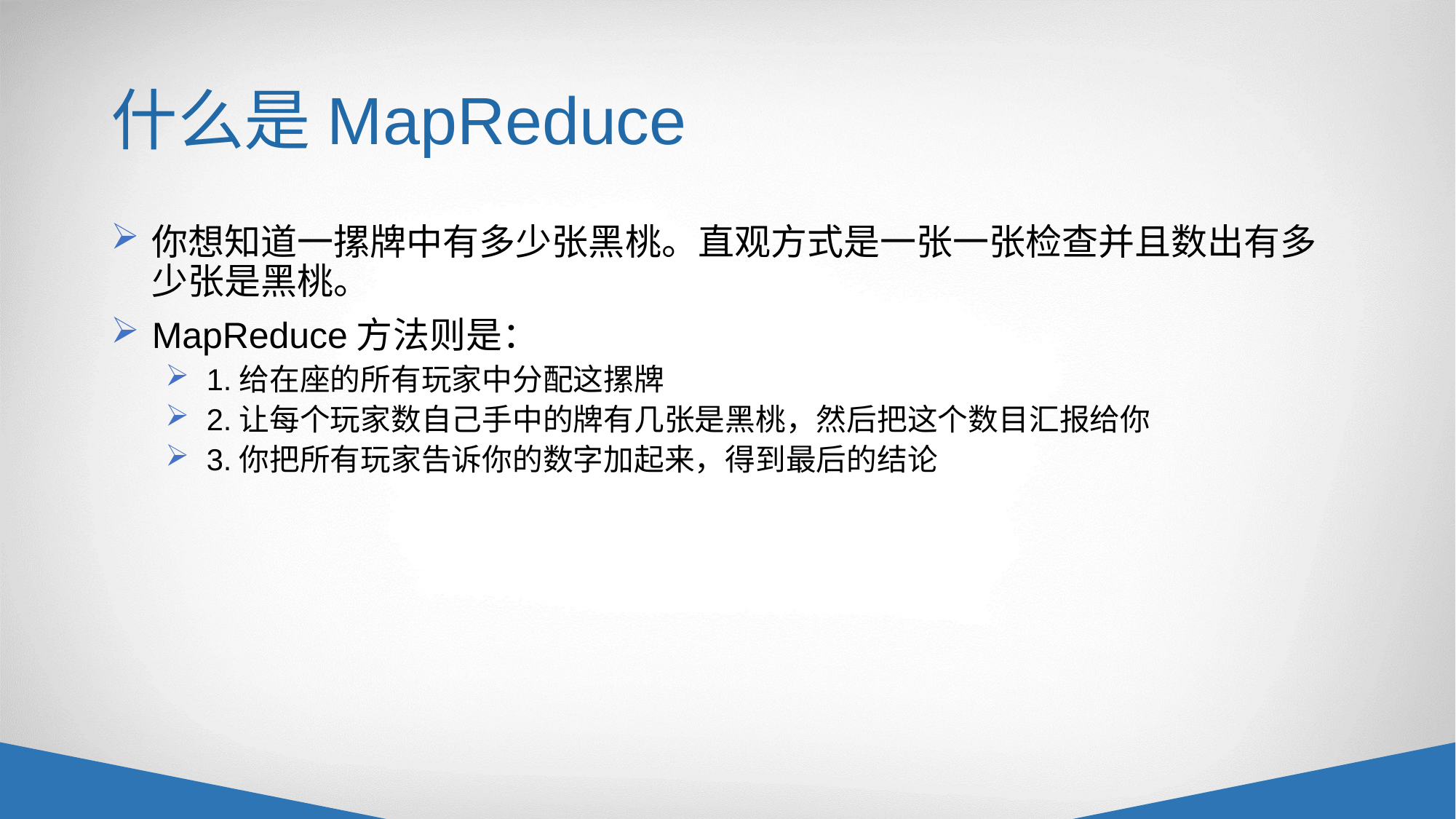

# 什么是MapReduce
你想知道一摞牌中有多少张黑桃。直观方式是一张一张检查并且数出有多少张是黑桃。
MapReduce方法则是：
1.给在座的所有玩家中分配这摞牌
2.让每个玩家数自己手中的牌有几张是黑桃，然后把这个数目汇报给你
3.你把所有玩家告诉你的数字加起来，得到最后的结论